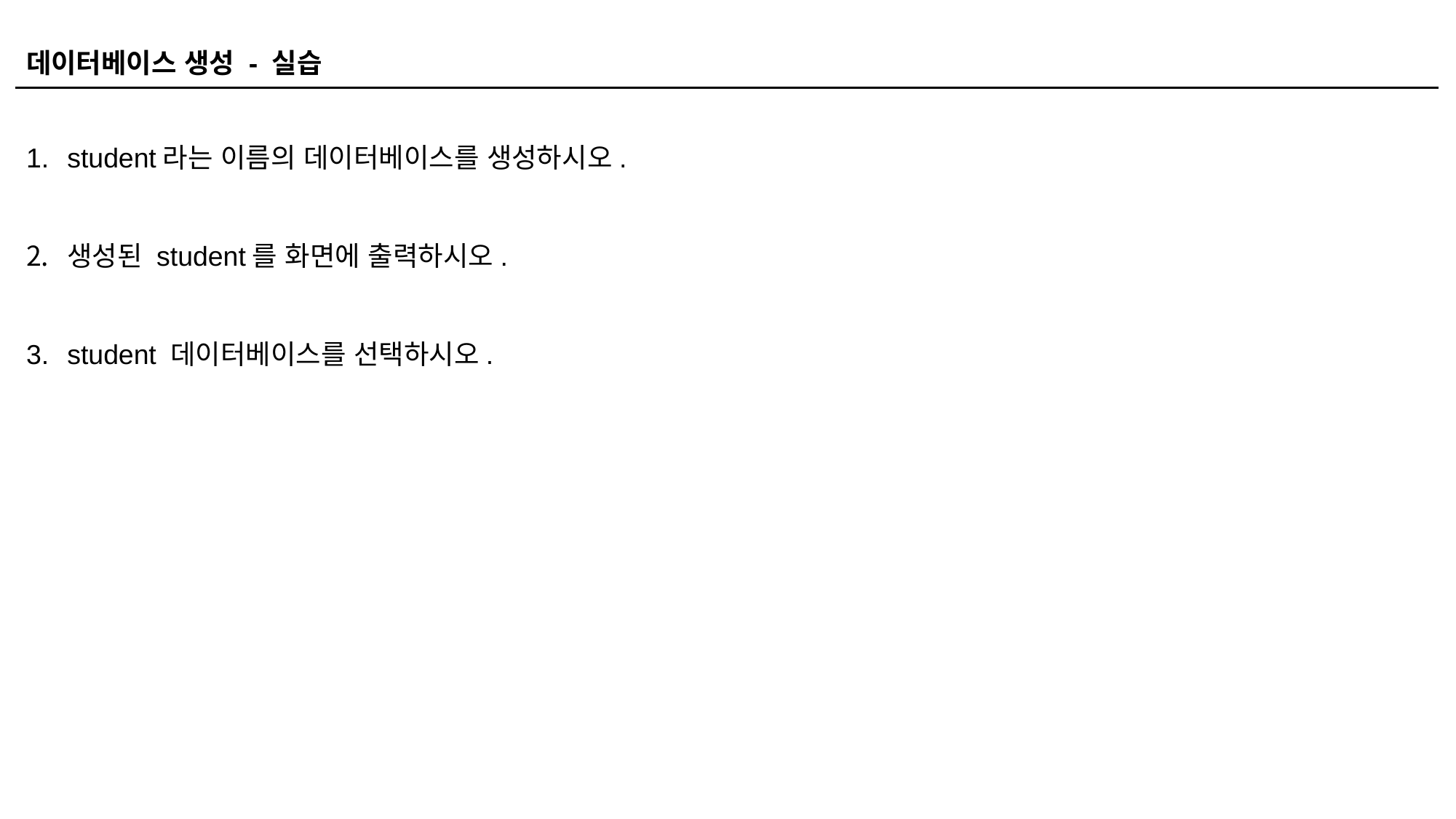

데이터베이스 생성 - 실습
student라는 이름의 데이터베이스를 생성하시오.

생성된 student를 화면에 출력하시오.

student 데이터베이스를 선택하시오.